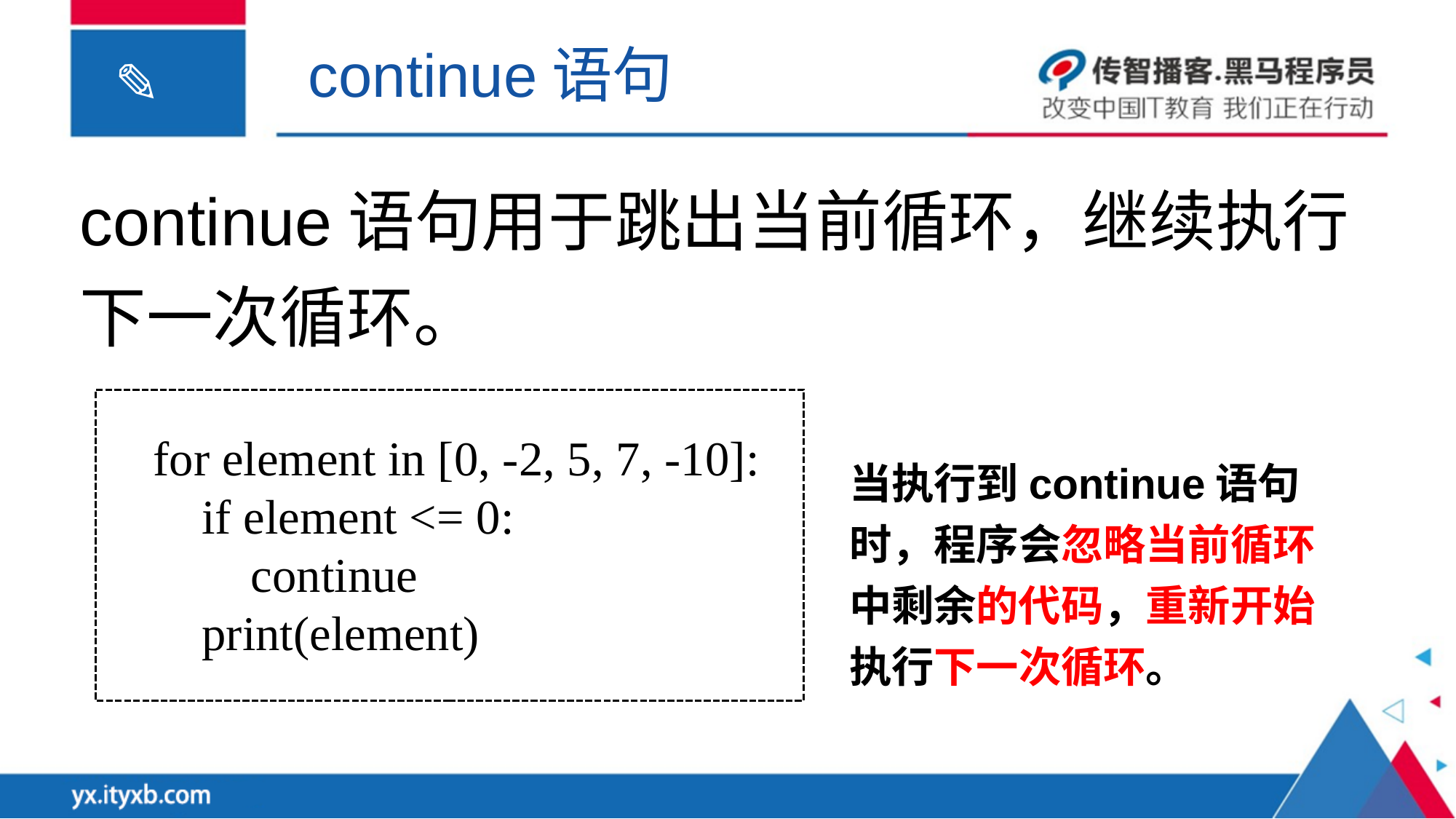

continue语句
continue语句用于跳出当前循环，继续执行下一次循环。

for element in [0, -2, 5, 7, -10]:
    if element <= 0:
        continue
    print(element)
当执行到continue语句时，程序会忽略当前循环中剩余的代码，重新开始执行下一次循环。